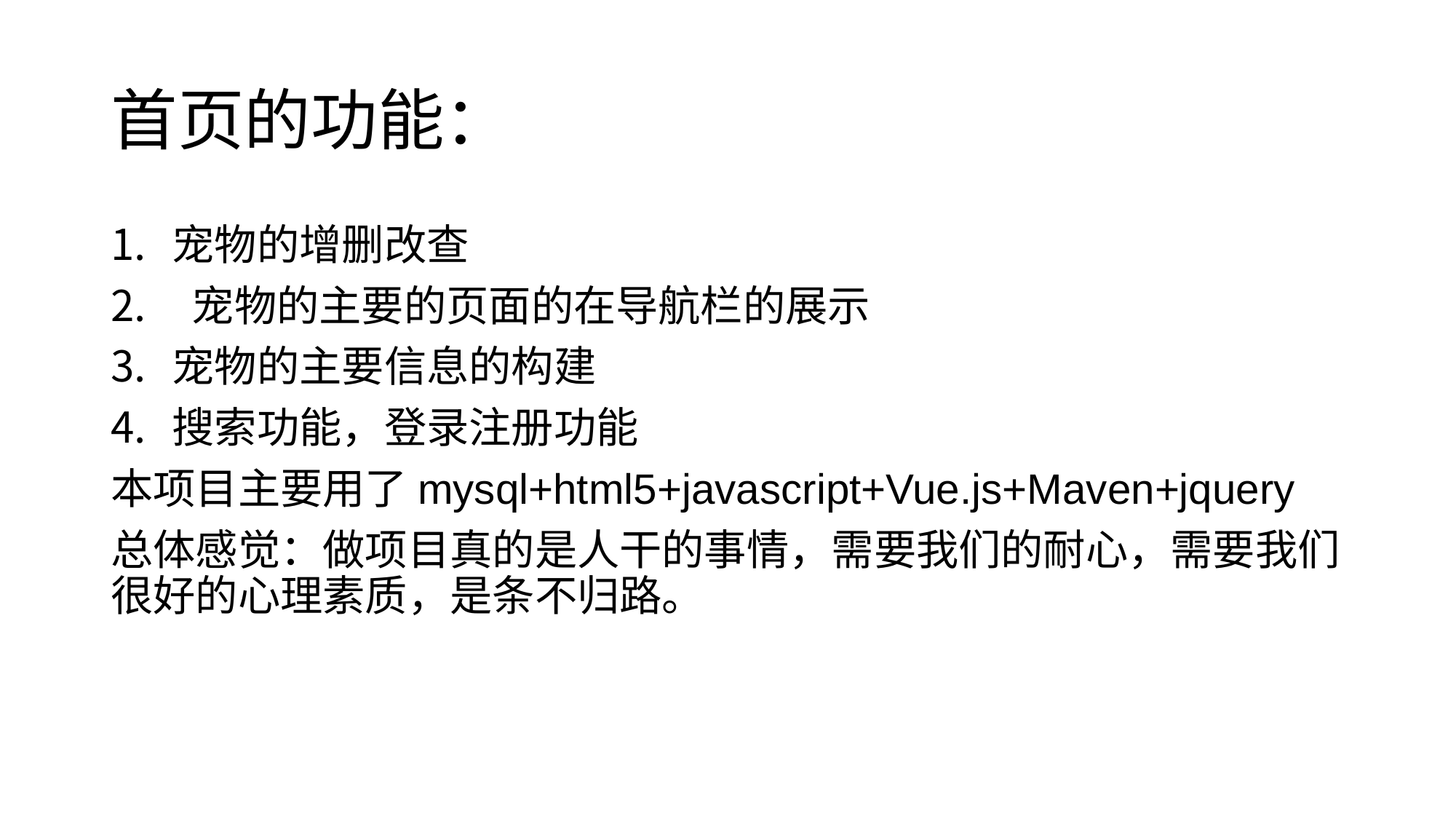

# 首页的功能：
宠物的增删改查
 宠物的主要的页面的在导航栏的展示
宠物的主要信息的构建
搜索功能，登录注册功能
本项目主要用了mysql+html5+javascript+Vue.js+Maven+jquery
总体感觉：做项目真的是人干的事情，需要我们的耐心，需要我们很好的心理素质，是条不归路。